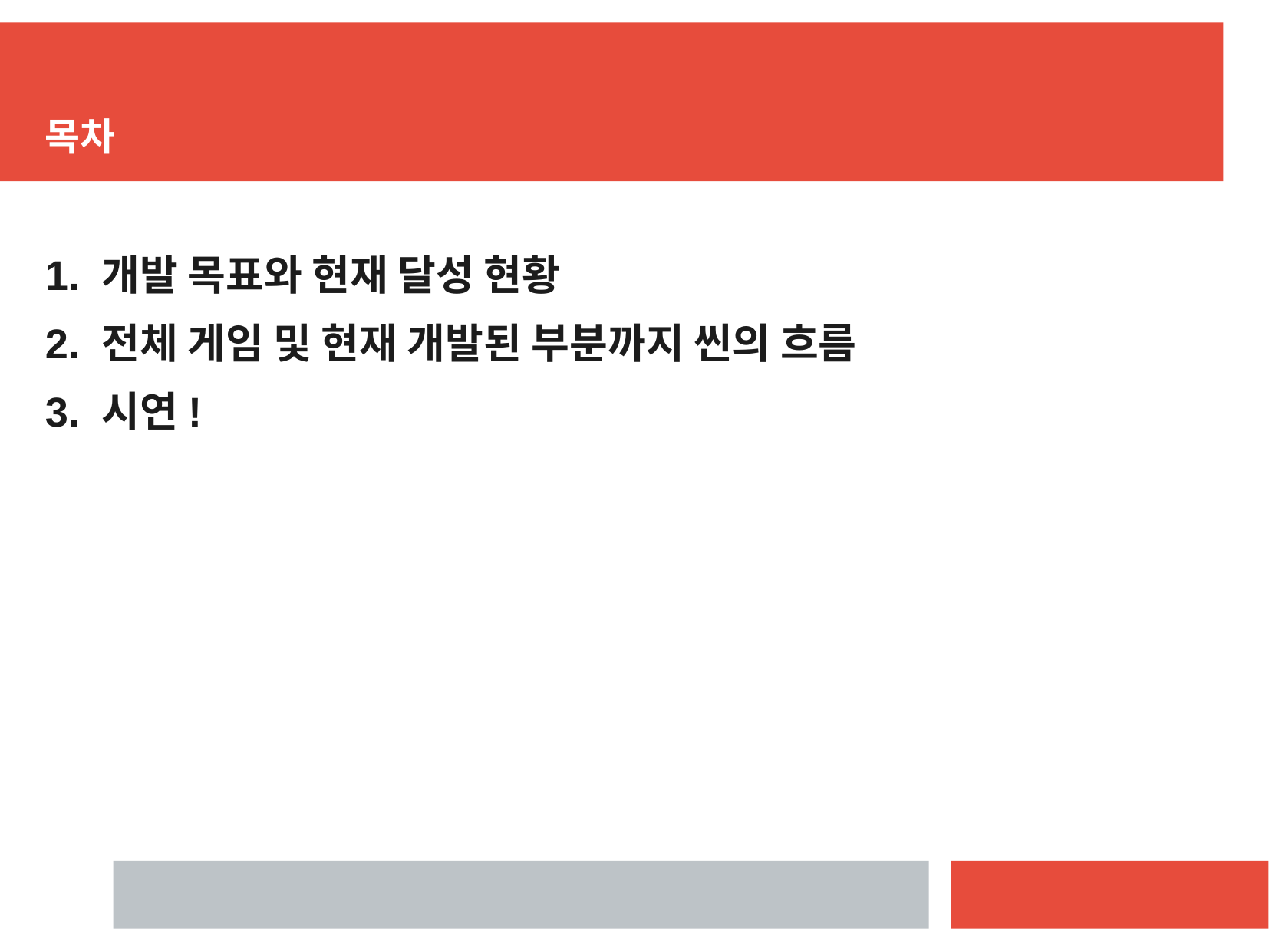

목차
1. 개발 목표와 현재 달성 현황
2. 전체 게임 및 현재 개발된 부분까지 씬의 흐름
3. 시연!